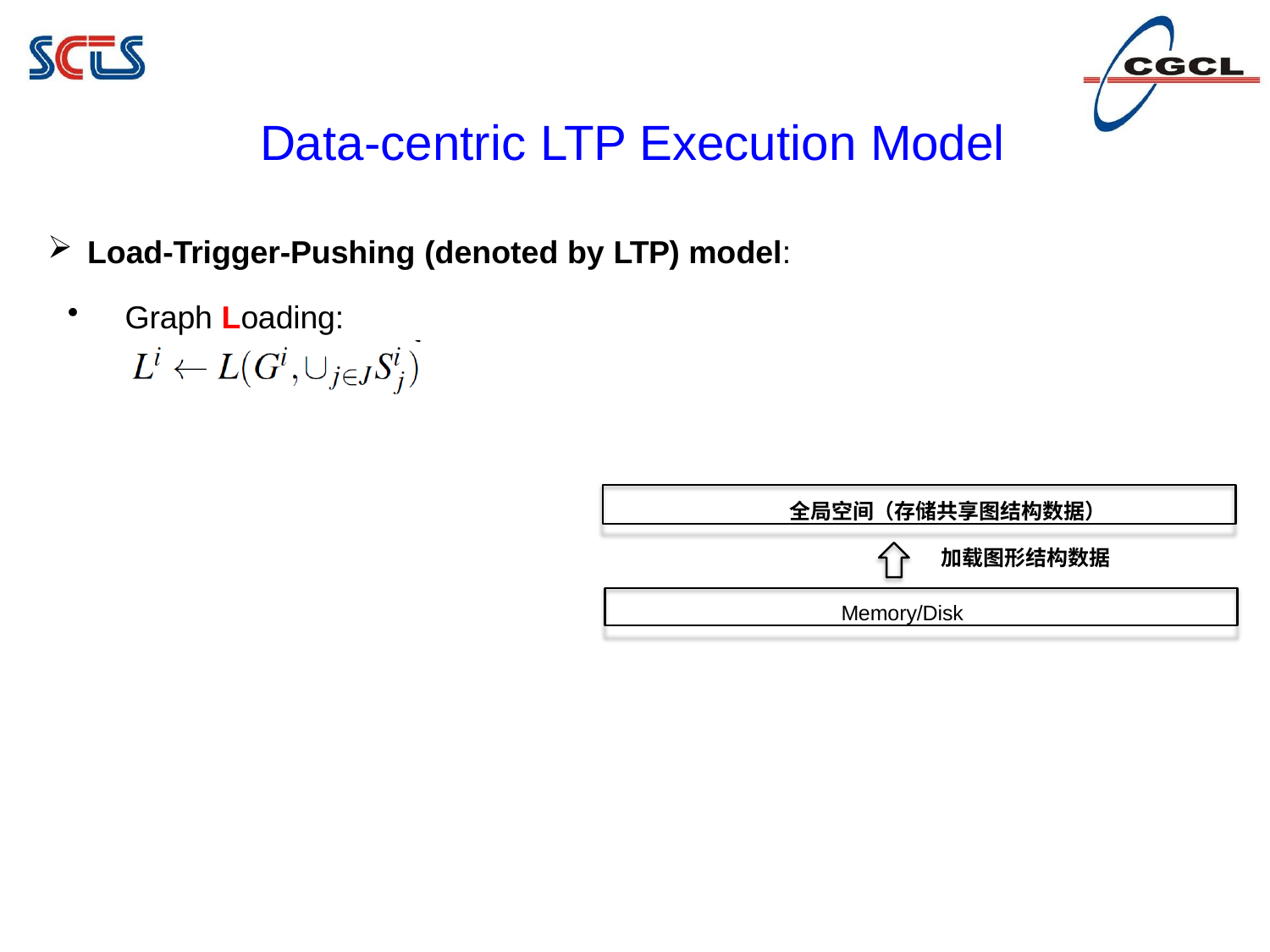

# Data-centric LTP Execution Model
Load-Trigger-Pushing (denoted by LTP) model:
Graph Loading:

全局空间（存储共享图结构数据）

加载图形结构数据

Memory/Disk